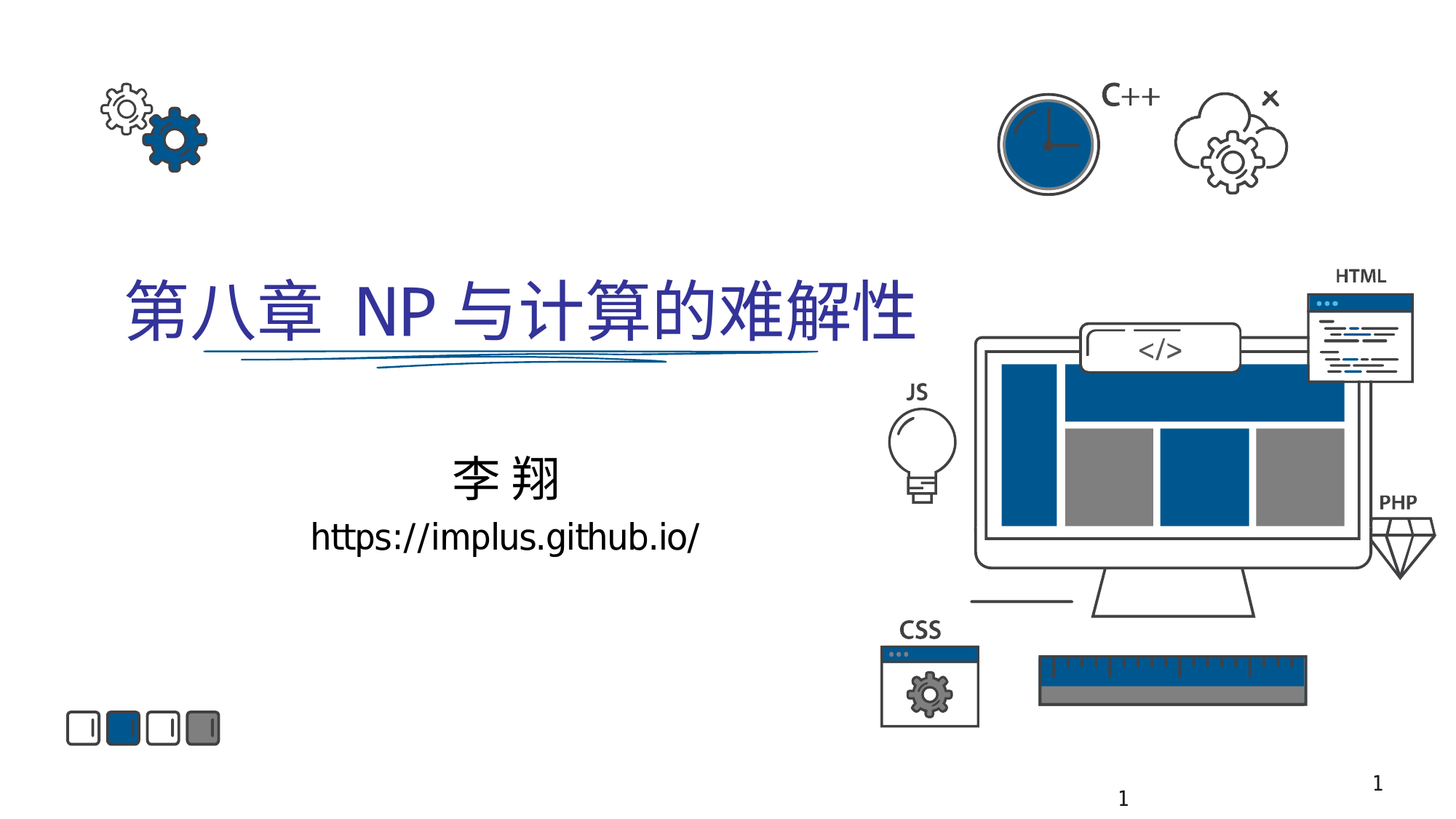

第八章 NP与计算的难解性

李 翔
https://implus.github.io/

1
1